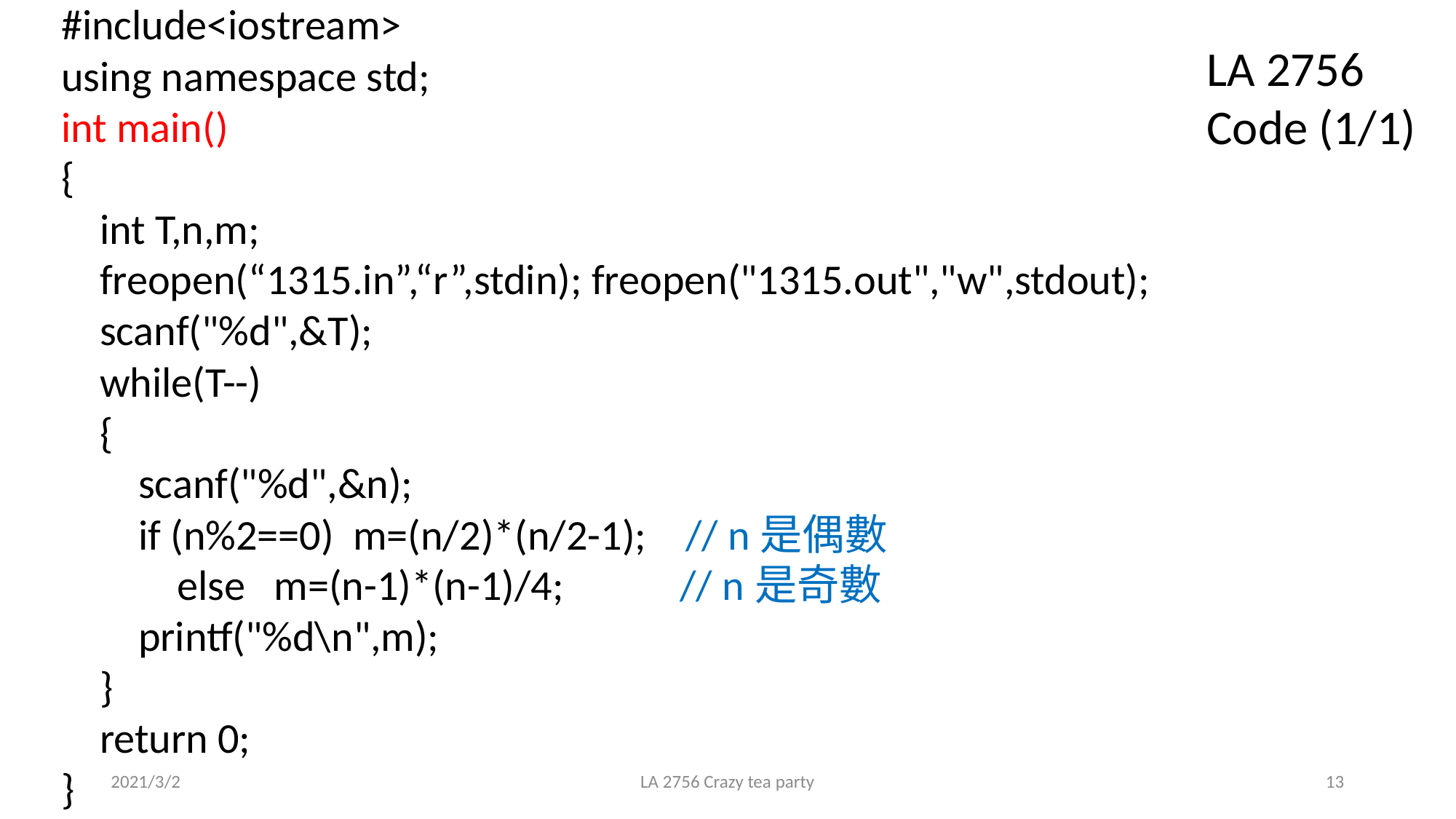

#include<iostream>
using namespace std;
int main()
{
    int T,n,m;
    freopen(“1315.in”,“r”,stdin); freopen("1315.out","w",stdout);
    scanf("%d",&T);
    while(T--)
    {
        scanf("%d",&n);
        if (n%2==0)  m=(n/2)*(n/2-1);    // n是偶數
            else   m=(n-1)*(n-1)/4;            // n是奇數
        printf("%d\n",m);
    }
    return 0;
}
LA 2756 Code (1/1)
2021/3/2
LA 2756 Crazy tea party
13